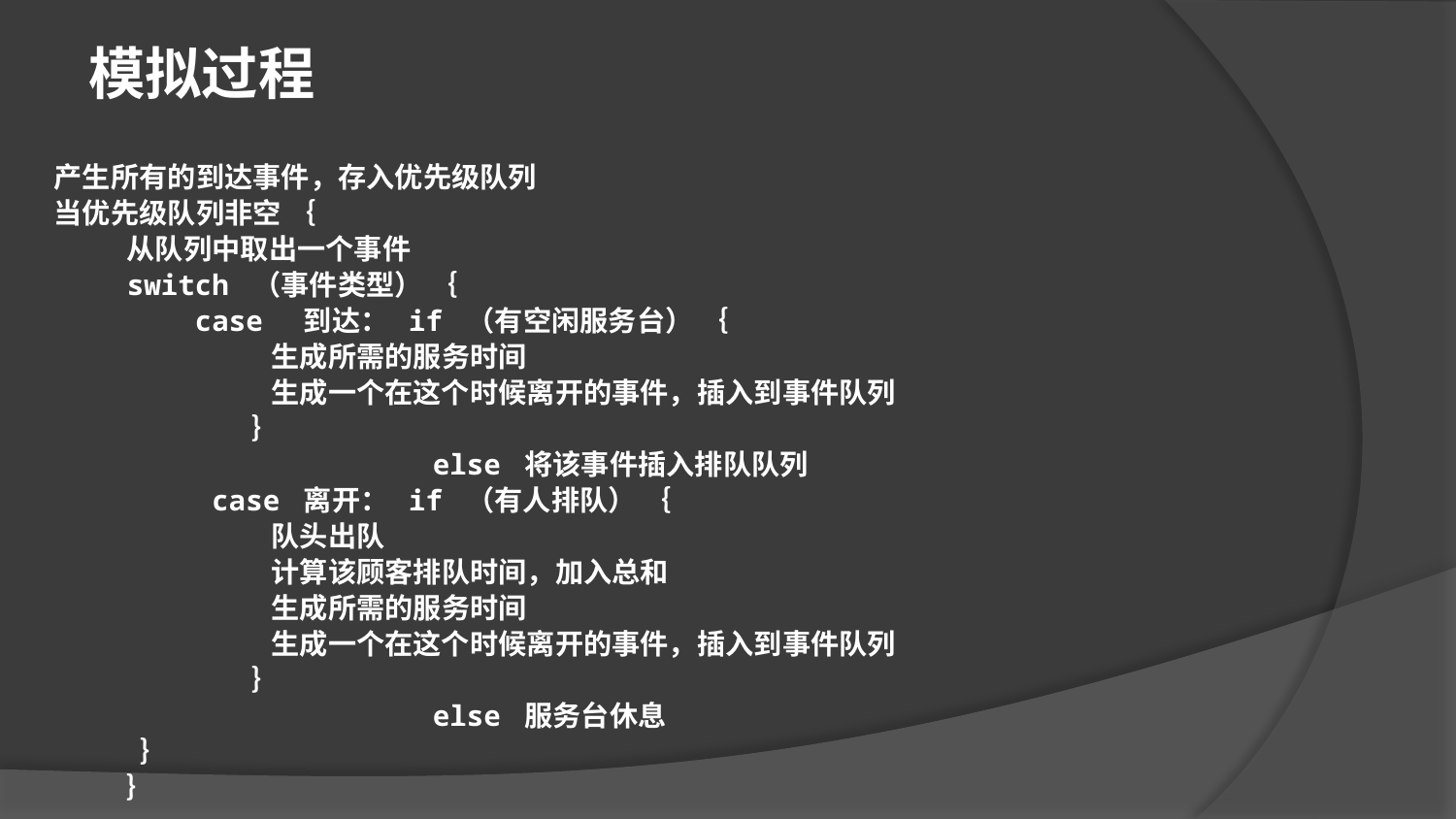

模拟过程
产生所有的到达事件，存入优先级队列
当优先级队列非空 ｛
从队列中取出一个事件
switch （事件类型） ｛
    case  到达：  if （有空闲服务台） ｛
                     生成所需的服务时间
                     生成一个在这个时候离开的事件，插入到事件队列
                  ｝
                  else 将该事件插入排队队列
     case 离开：  if （有人排队） ｛
                     队头出队
                     计算该顾客排队时间，加入总和
                     生成所需的服务时间
                     生成一个在这个时候离开的事件，插入到事件队列
                  ｝
                  else 服务台休息
 ｝
｝